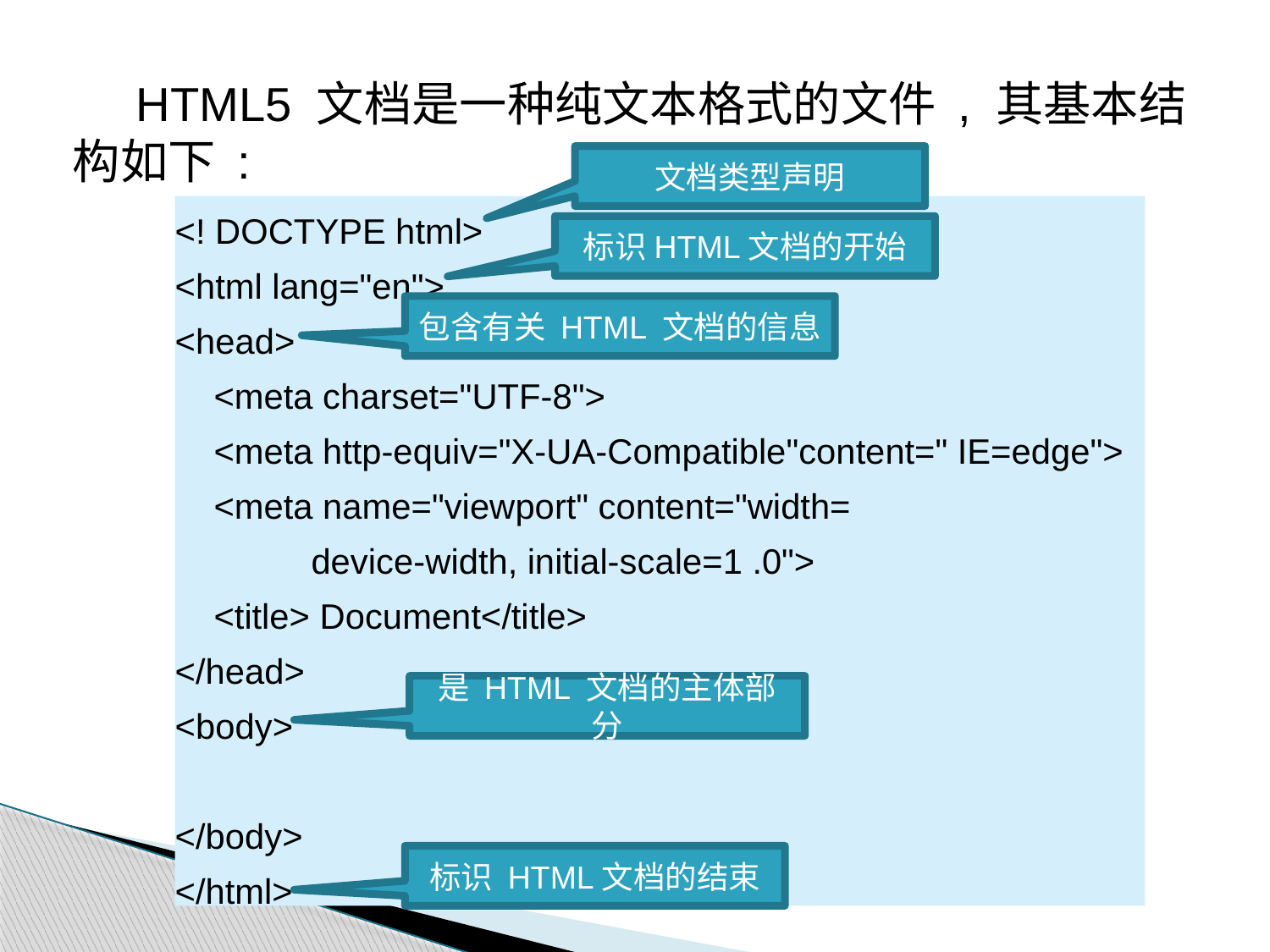

HTML5 文档是一种纯文本格式的文件 , 其基本结构如下 :
文档类型声明
<! DOCTYPE html>
<html lang="en">
<head>
    <meta charset="UTF-8">
    <meta http-equiv="X-UA-Compatible"content=" IE=edge">
    <meta name="viewport" content="width=
              device-width, initial-scale=1 .0">
    <title> Document</title>
</head>
<body>

</body>
</html>
标识HTML文档的开始
包含有关 HTML 文档的信息
是 HTML 文档的主体部分
标识 HTML文档的结束